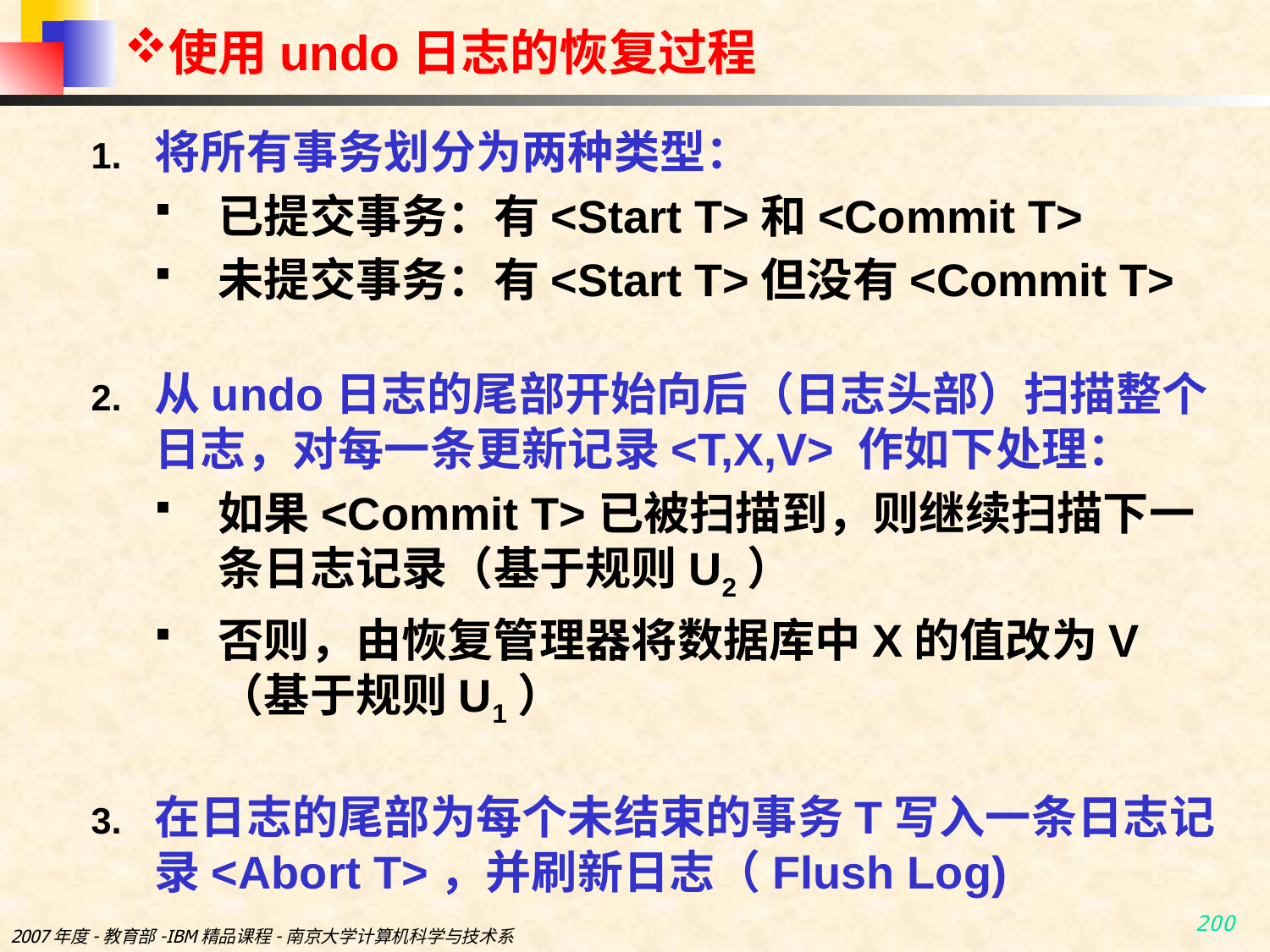

使用undo日志的恢复过程
# 将所有事务划分为两种类型：
已提交事务：有<Start T>和<Commit T>
未提交事务：有<Start T>但没有<Commit T>

从undo日志的尾部开始向后（日志头部）扫描整个日志，对每一条更新记录<T,X,V> 作如下处理：
如果<Commit T>已被扫描到，则继续扫描下一条日志记录（基于规则U2）
否则，由恢复管理器将数据库中X的值改为V（基于规则U1）

在日志的尾部为每个未结束的事务T写入一条日志记录<Abort T>，并刷新日志（Flush Log)
200